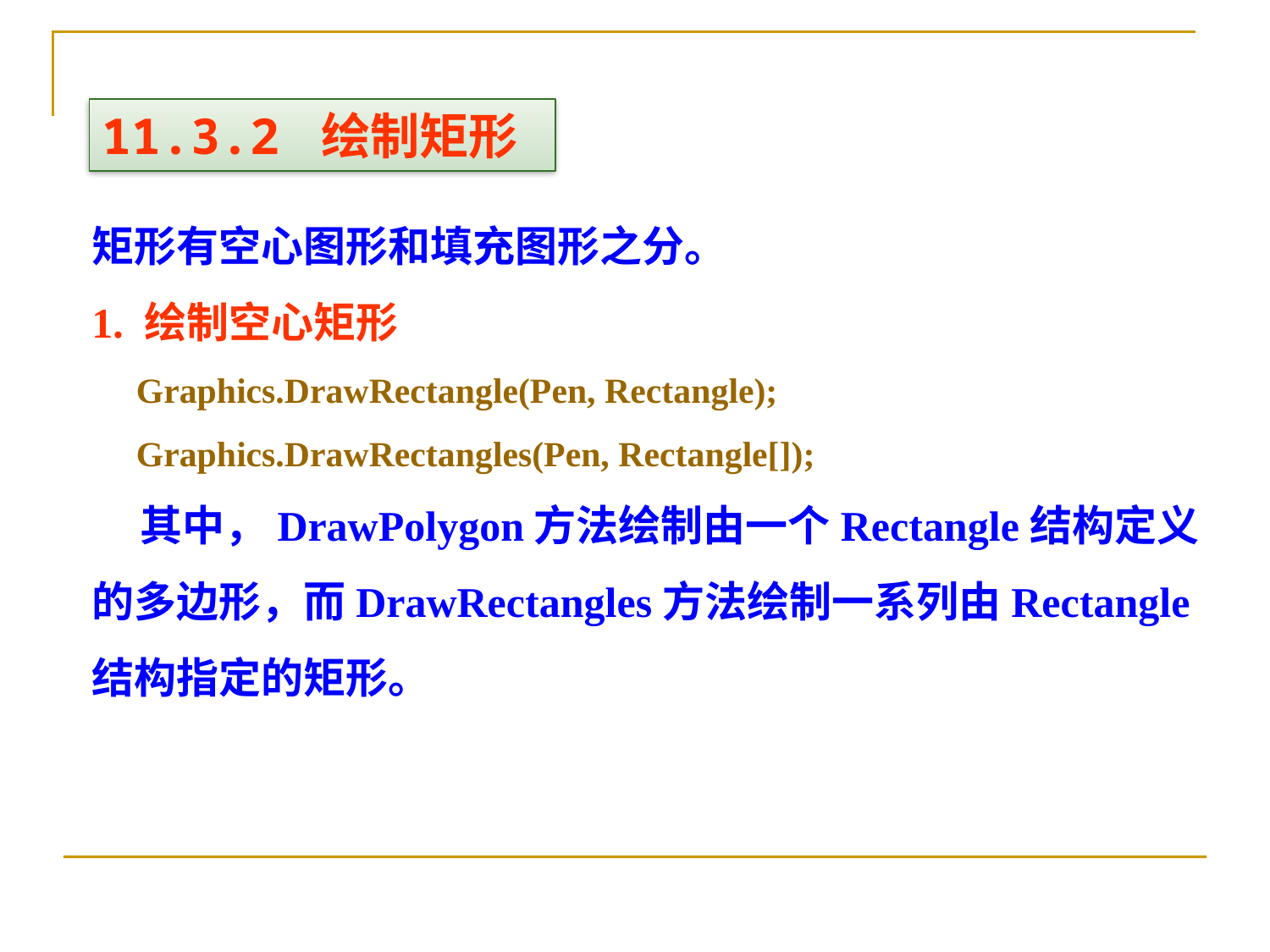

11.3.2 绘制矩形
矩形有空心图形和填充图形之分。
1. 绘制空心矩形
     Graphics.DrawRectangle(Pen, Rectangle);
     Graphics.DrawRectangles(Pen, Rectangle[]);
    其中，DrawPolygon方法绘制由一个Rectangle结构定义的多边形，而DrawRectangles方法绘制一系列由Rectangle结构指定的矩形。